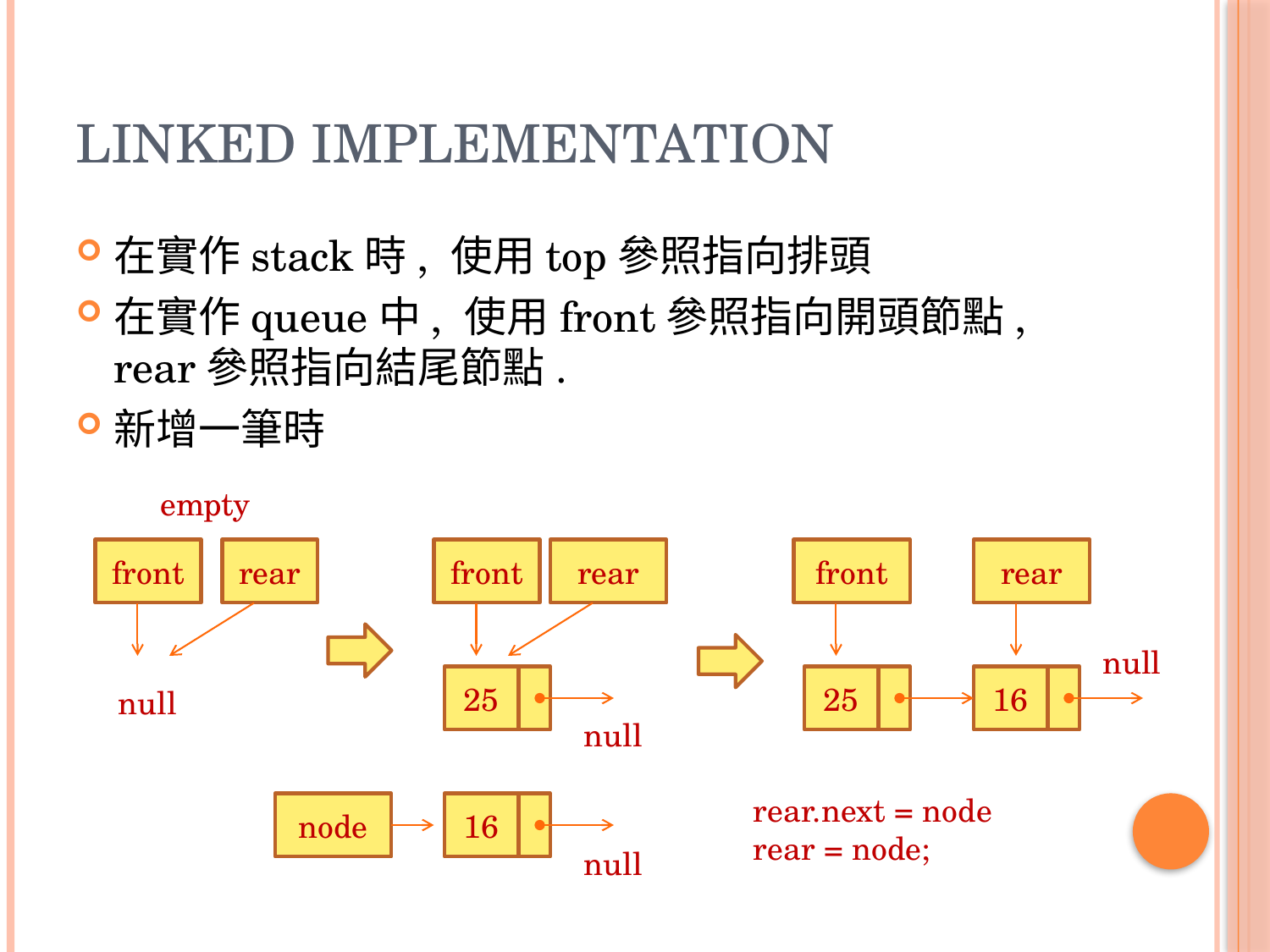

# Linked Implementation
在實作stack時, 使用top參照指向排頭
在實作queue中, 使用front參照指向開頭節點, rear參照指向結尾節點.
新增一筆時
empty
front
rear
front
rear
front
rear

null
25

25

16

null
null
rear.next = node
rear = node;
node
16

null